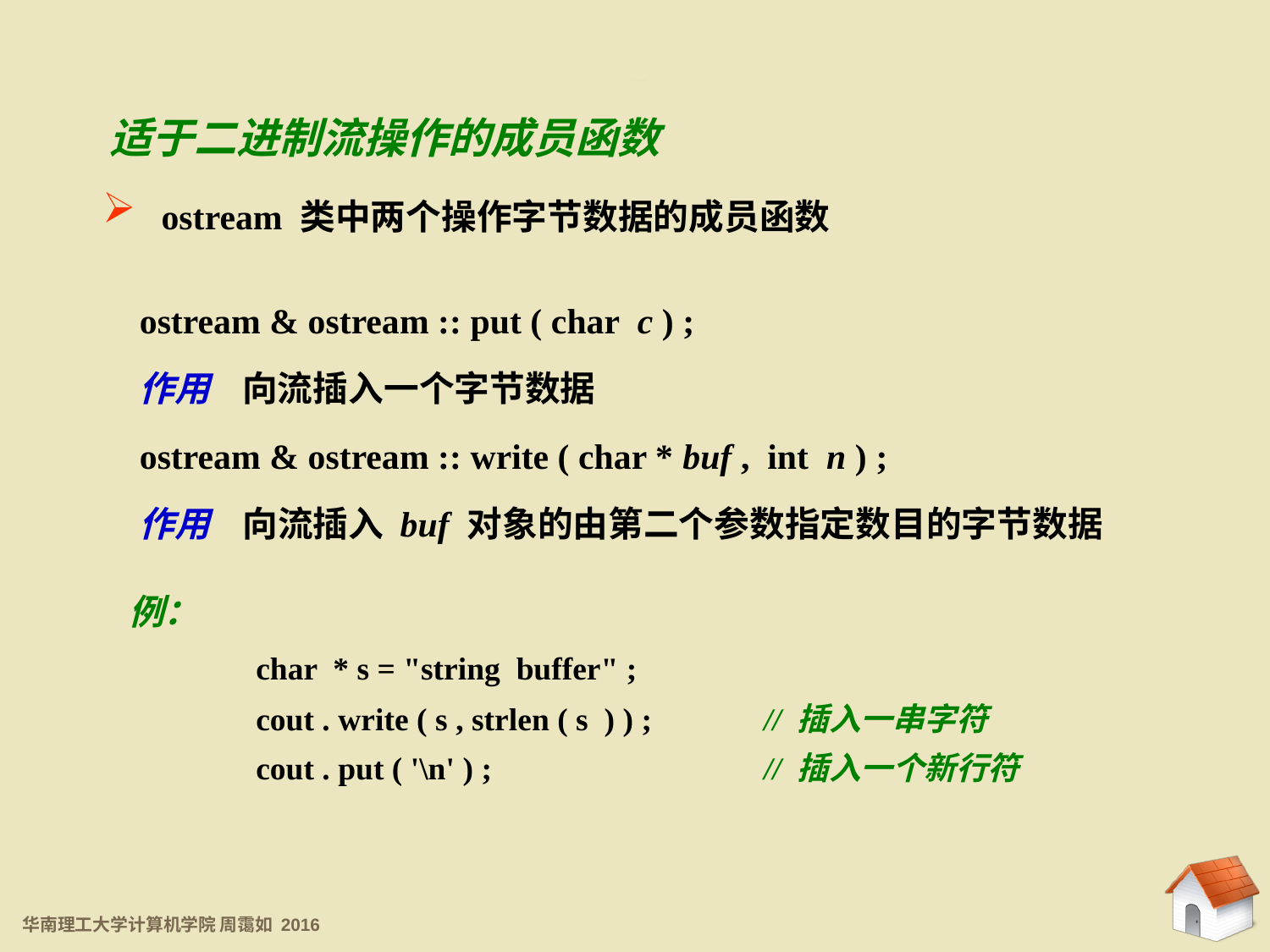

11.5.4  二进制文件
适于二进制流操作的成员函数
 ostream 类中两个操作字节数据的成员函数
ostream & ostream :: put ( char  c ) ;
作用    向流插入一个字节数据
ostream & ostream :: write ( char * buf ,  int  n ) ;
作用    向流插入 buf 对象的由第二个参数指定数目的字节数据
例：
	char  * s = "string  buffer" ;
	cout . write ( s , strlen ( s  ) ) ;	// 插入一串字符
	cout . put ( '\n' ) ;			// 插入一个新行符